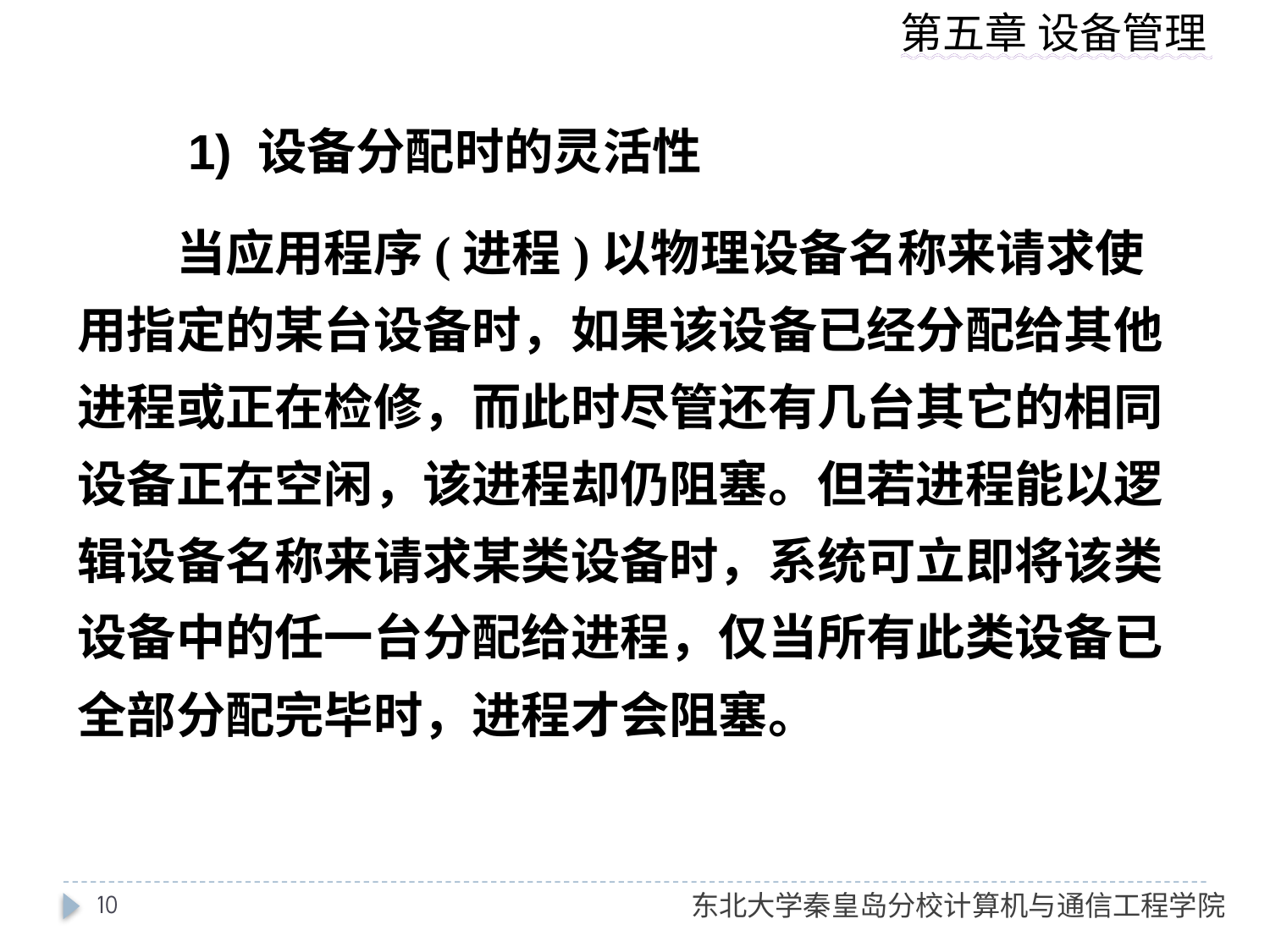

1) 设备分配时的灵活性
　　当应用程序(进程)以物理设备名称来请求使用指定的某台设备时，如果该设备已经分配给其他进程或正在检修，而此时尽管还有几台其它的相同设备正在空闲，该进程却仍阻塞。但若进程能以逻辑设备名称来请求某类设备时，系统可立即将该类设备中的任一台分配给进程，仅当所有此类设备已全部分配完毕时，进程才会阻塞。

10